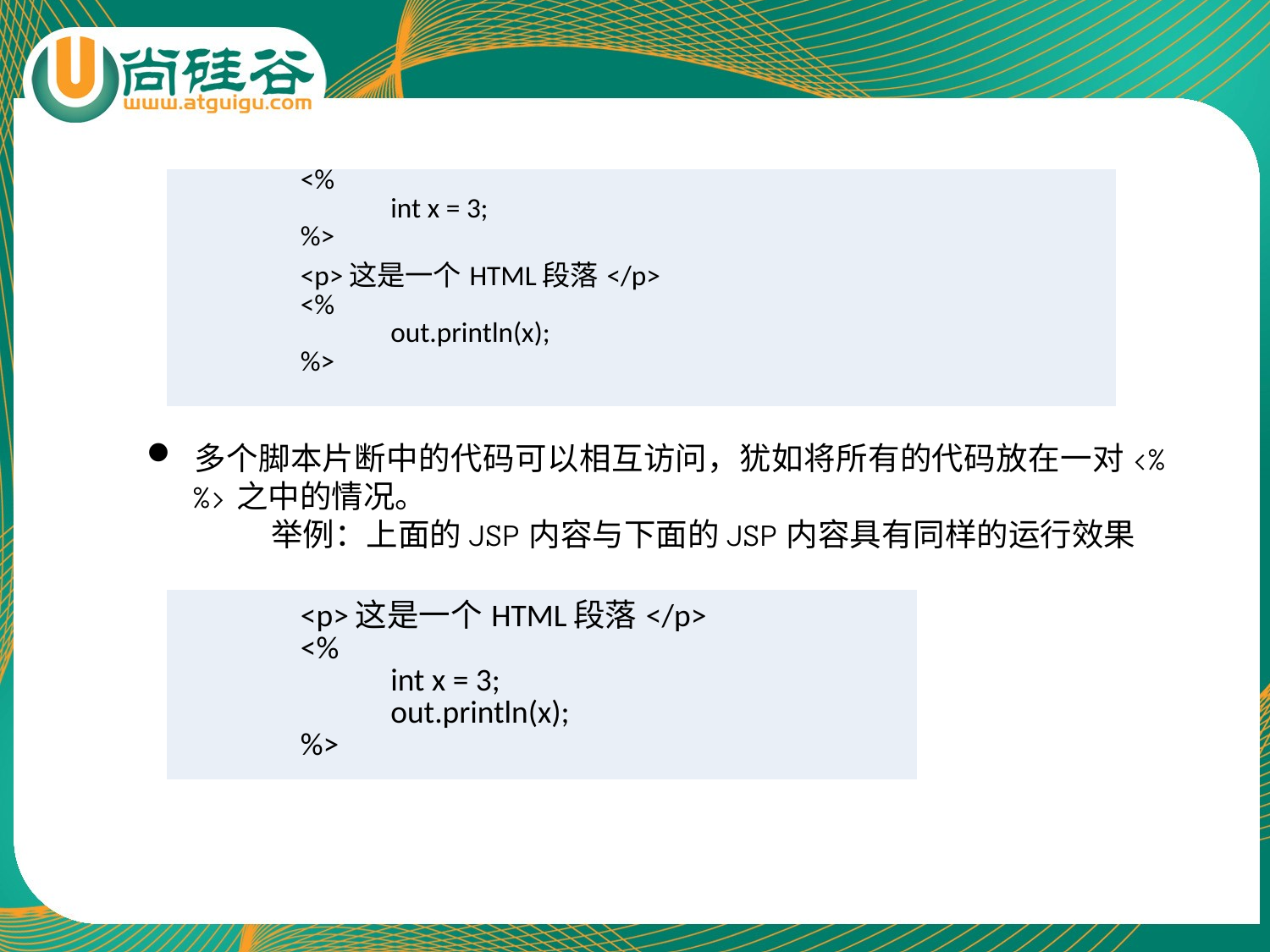

| <% int x = 3; %> <p>这是一个HTML段落</p> <% out.println(x); %> |
| --- |
多个脚本片断中的代码可以相互访问，犹如将所有的代码放在一对<%%>之中的情况。
举例：上面的JSP内容与下面的JSP内容具有同样的运行效果
| <p>这是一个HTML段落</p> <% int x = 3; out.println(x); %> |
| --- |